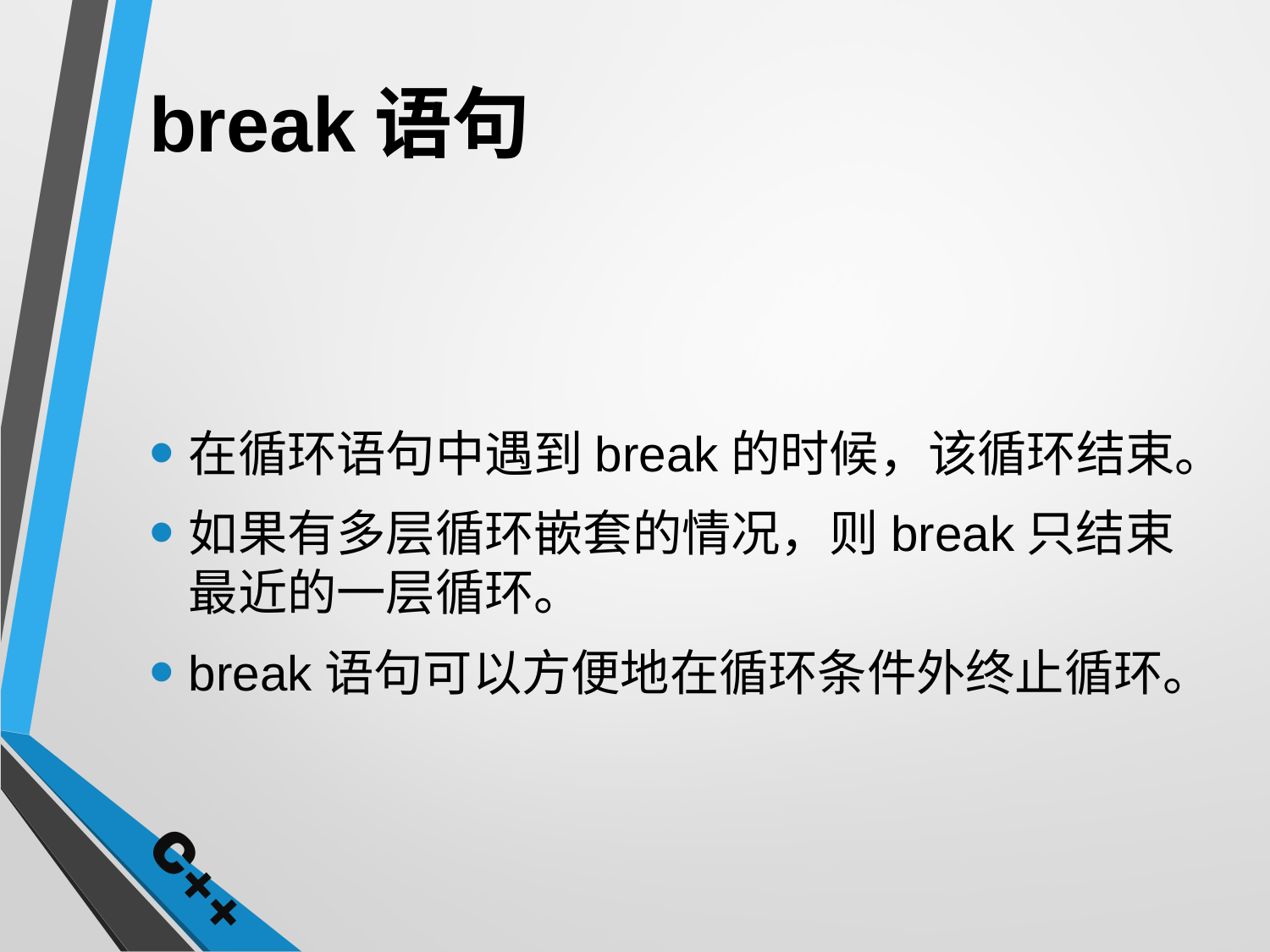

# break语句
在循环语句中遇到break的时候，该循环结束。
如果有多层循环嵌套的情况，则break只结束最近的一层循环。
break语句可以方便地在循环条件外终止循环。